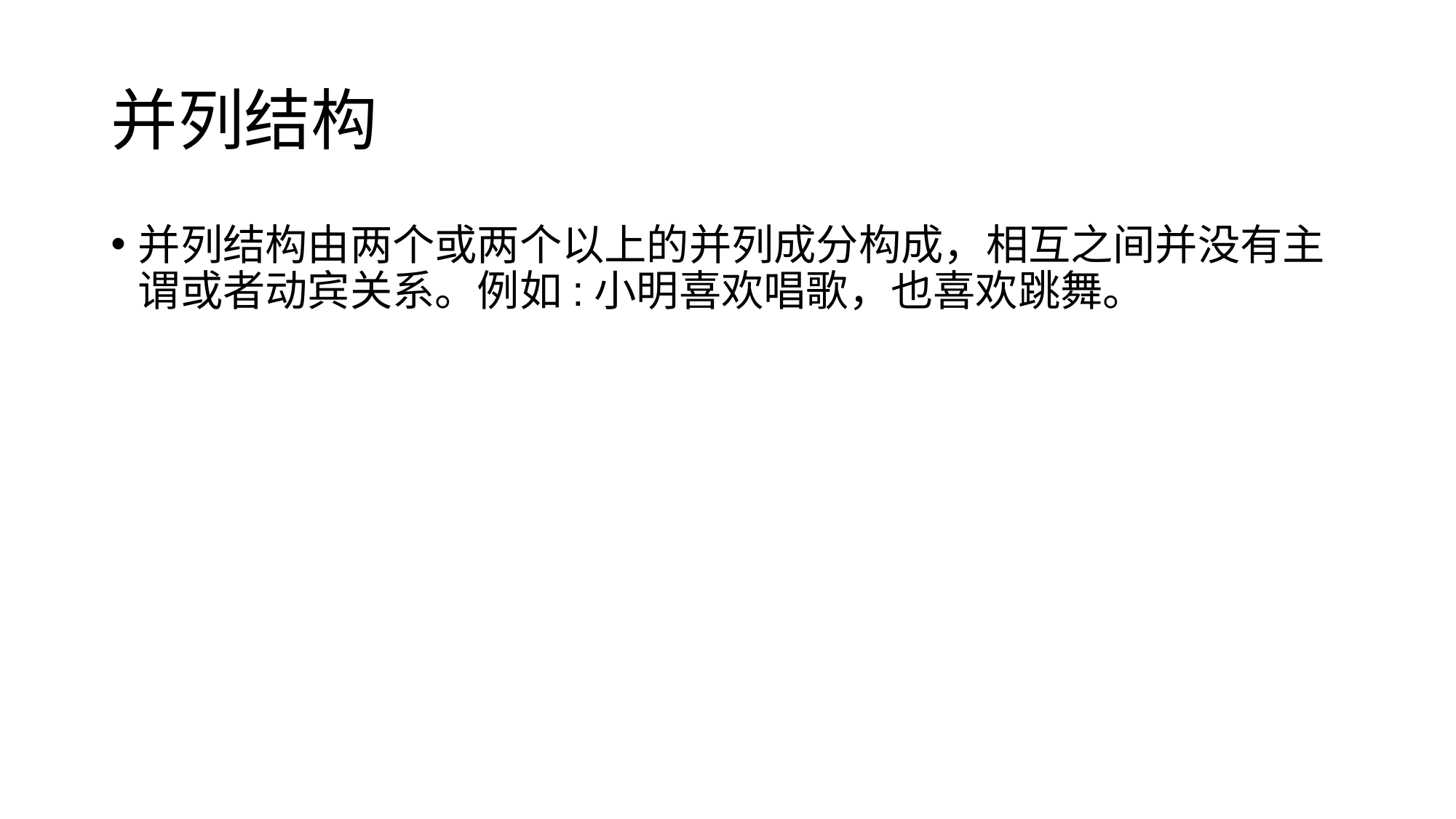

# 并列结构
并列结构由两个或两个以上的并列成分构成，相互之间并没有主谓或者动宾关系。例如:小明喜欢唱歌，也喜欢跳舞。